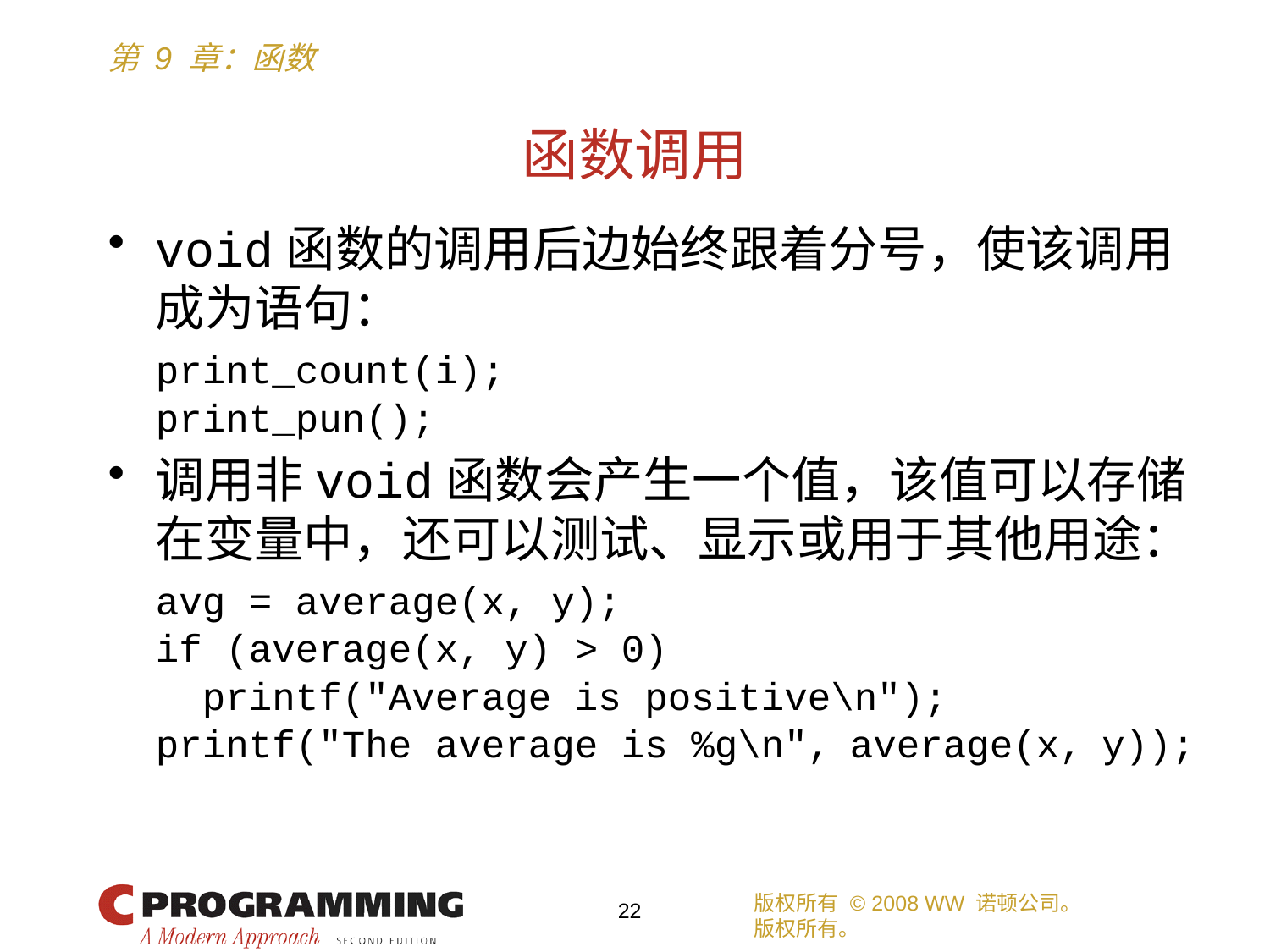

# 函数调用
void函数的调用后边始终跟着分号，使该调用成为语句：
	print_count(i);
	print_pun();
调用非void函数会产生一个值，该值可以存储在变量中，还可以测试、显示或用于其他用途：
	avg = average(x, y);
	if (average(x, y) > 0)
	  printf("Average is positive\n");
	printf("The average is %g\n", average(x, y));

版权所有 © 2008 WW 诺顿公司。
版权所有。
22